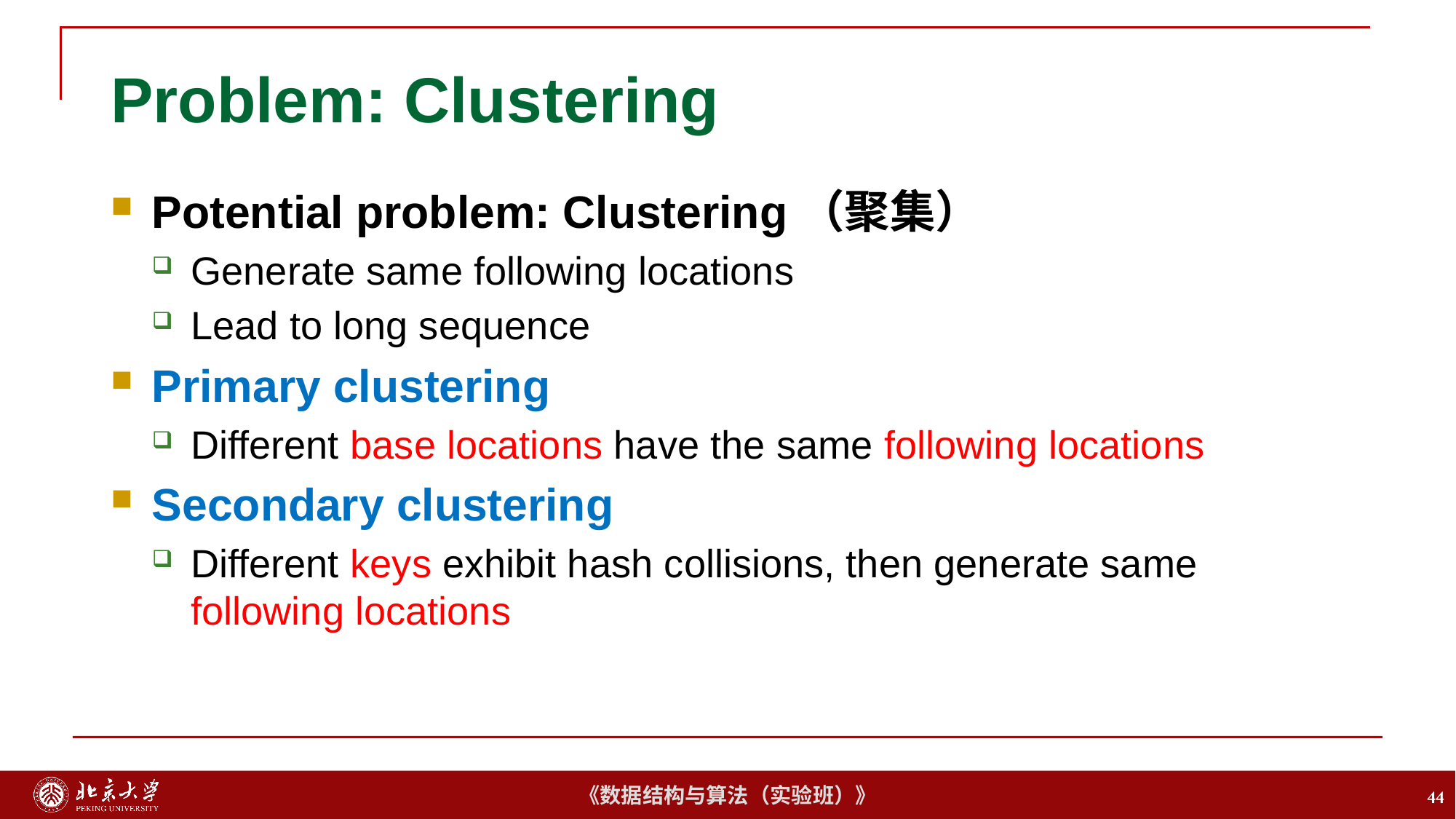

# Problem: Clustering
Potential problem: Clustering（聚集）
Generate same following locations
Lead to long sequence
Primary clustering
Different base locations have the same following locations
Secondary clustering
Different keys exhibit hash collisions, then generate same following locations

44